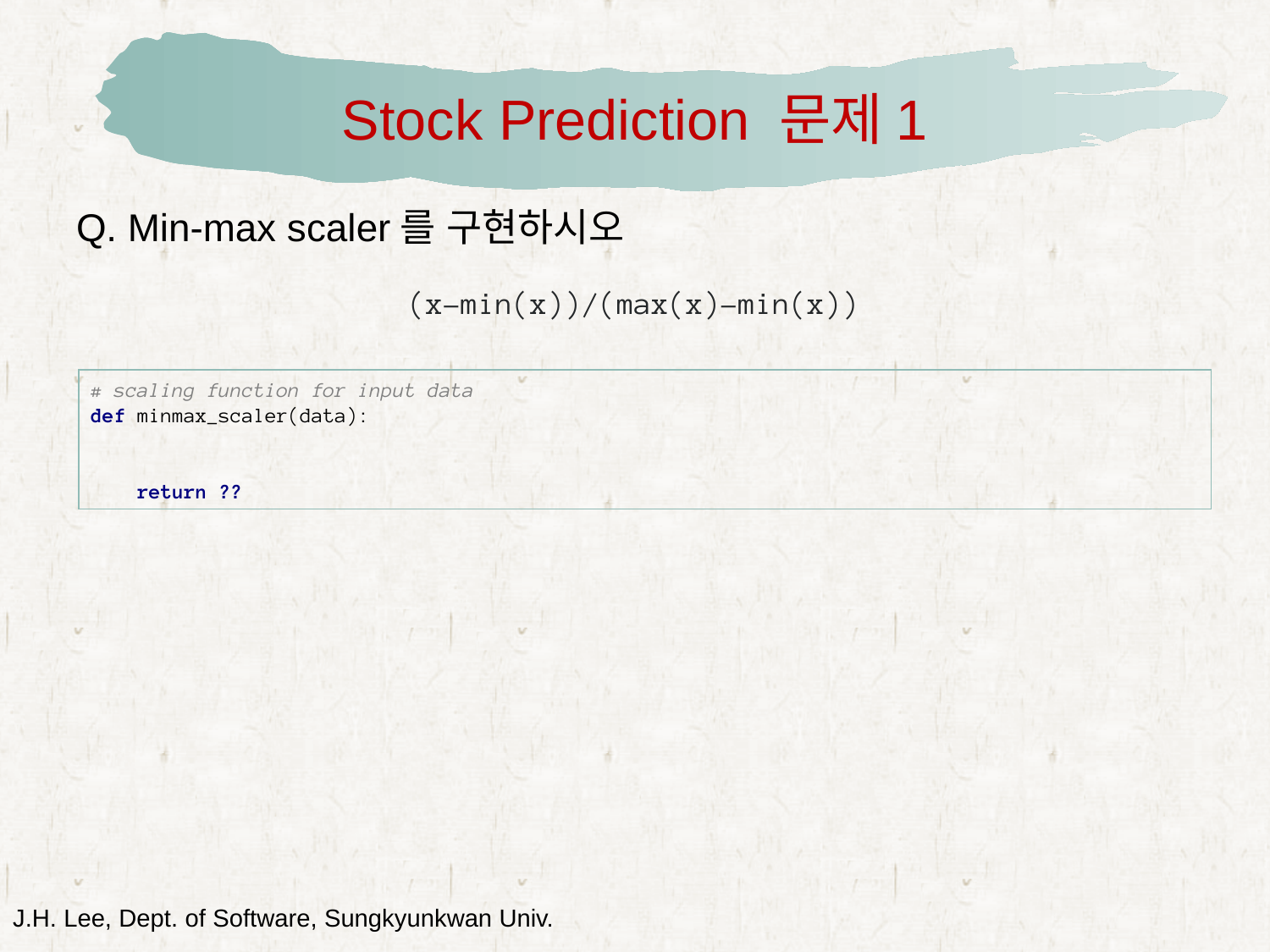

# Stock Prediction 문제1
Q. Min-max scaler를 구현하시오
(x-min(x))/(max(x)-min(x))
# scaling function for input data def minmax_scaler(data):

    return ??
J.H. Lee, Dept. of Software, Sungkyunkwan Univ.